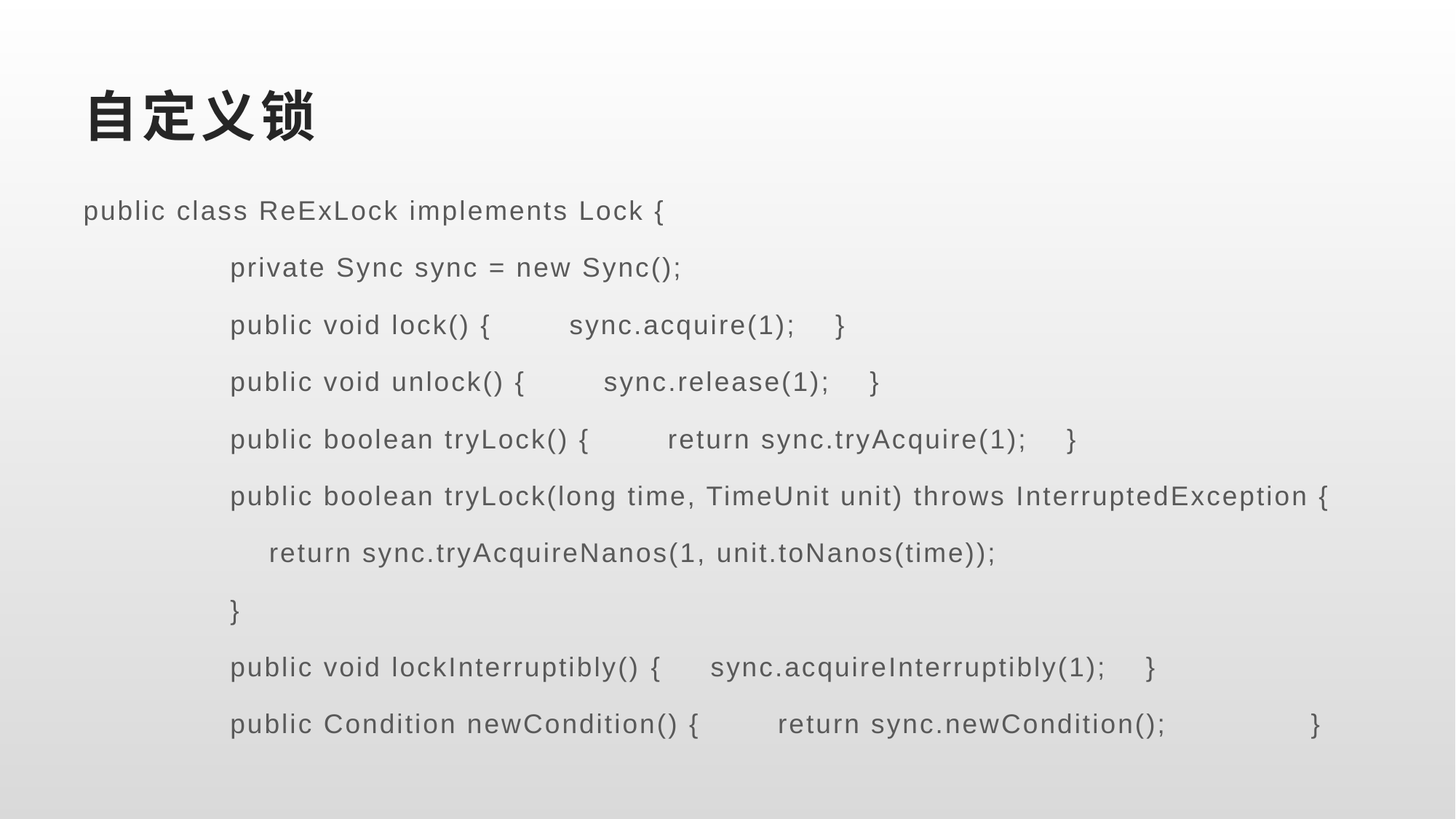

# 自定义锁
public class ReExLock implements Lock {
	    private Sync sync = new Sync();
	    public void lock() {        sync.acquire(1);    }
	    public void unlock() {        sync.release(1);    }
	    public boolean tryLock() {        return sync.tryAcquire(1);    }
	    public boolean tryLock(long time, TimeUnit unit) throws InterruptedException {
	        return sync.tryAcquireNanos(1, unit.toNanos(time));
	    }
	    public void lockInterruptibly() {     sync.acquireInterruptibly(1);    }
	    public Condition newCondition() {        return sync.newCondition();	    }